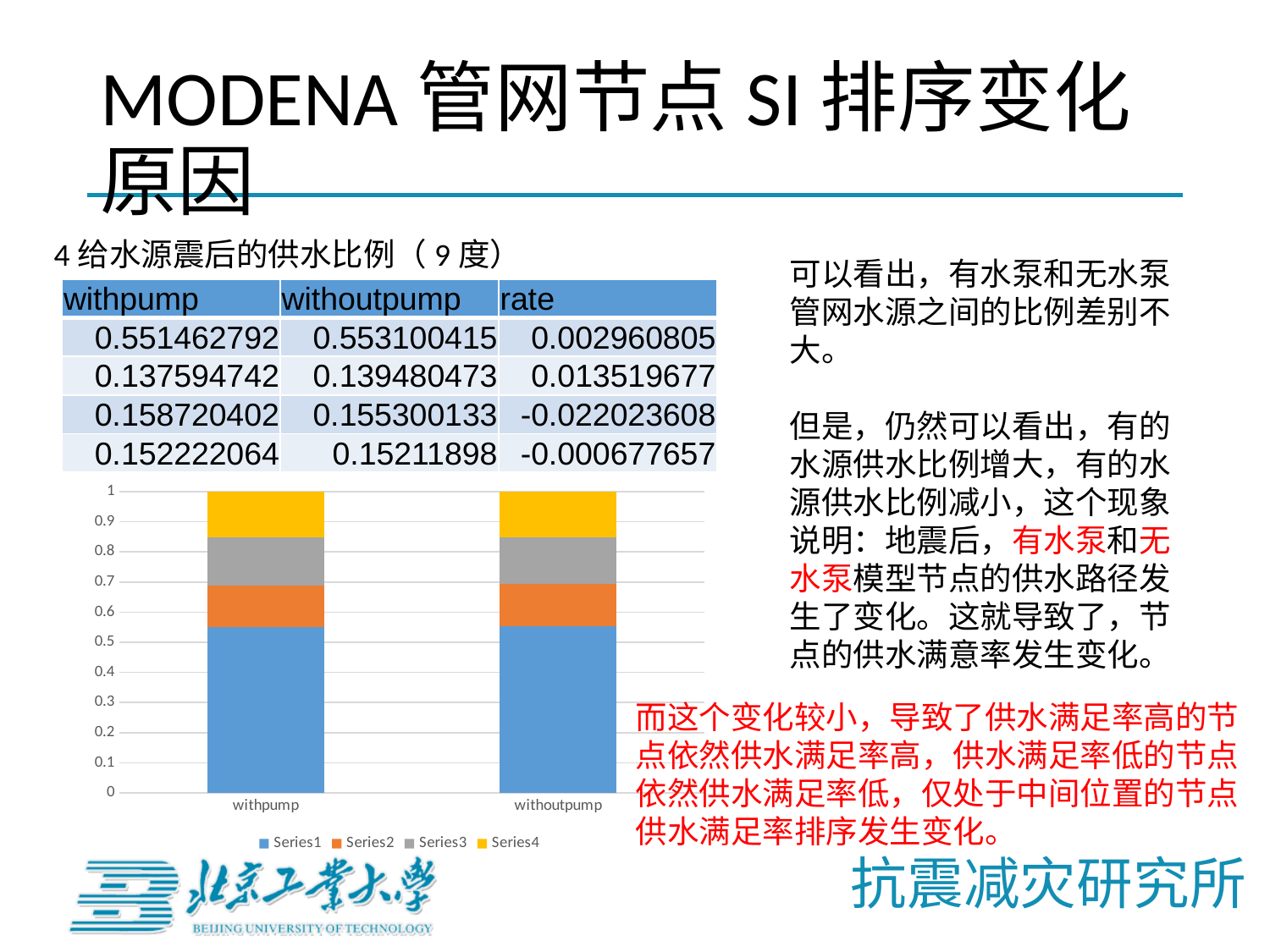

# MODENA管网节点SI排序变化原因
4给水源震后的供水比例（9度）
可以看出，有水泵和无水泵管网水源之间的比例差别不大。

但是，仍然可以看出，有的水源供水比例增大，有的水源供水比例减小，这个现象说明：地震后，有水泵和无水泵模型节点的供水路径发生了变化。这就导致了，节点的供水满意率发生变化。
| withpump | withoutpump | rate |
| --- | --- | --- |
| 0.551462792 | 0.553100415 | 0.002960805 |
| 0.137594742 | 0.139480473 | 0.013519677 |
| 0.158720402 | 0.155300133 | -0.022023608 |
| 0.152222064 | 0.15211898 | -0.000677657 |

### Chart

| Category |  |  |  |  |
|---|---|---|---|---|
| withpump | 0.551462792223091 | 0.13759474157408155 | 0.15872040226439796 | 0.15222206393843016 |
| withoutpump | 0.5531004149513856 | 0.13948047253241097 | 0.15530013300150924 | 0.15211897951469422 |
而这个变化较小，导致了供水满足率高的节点依然供水满足率高，供水满足率低的节点依然供水满足率低，仅处于中间位置的节点供水满足率排序发生变化。